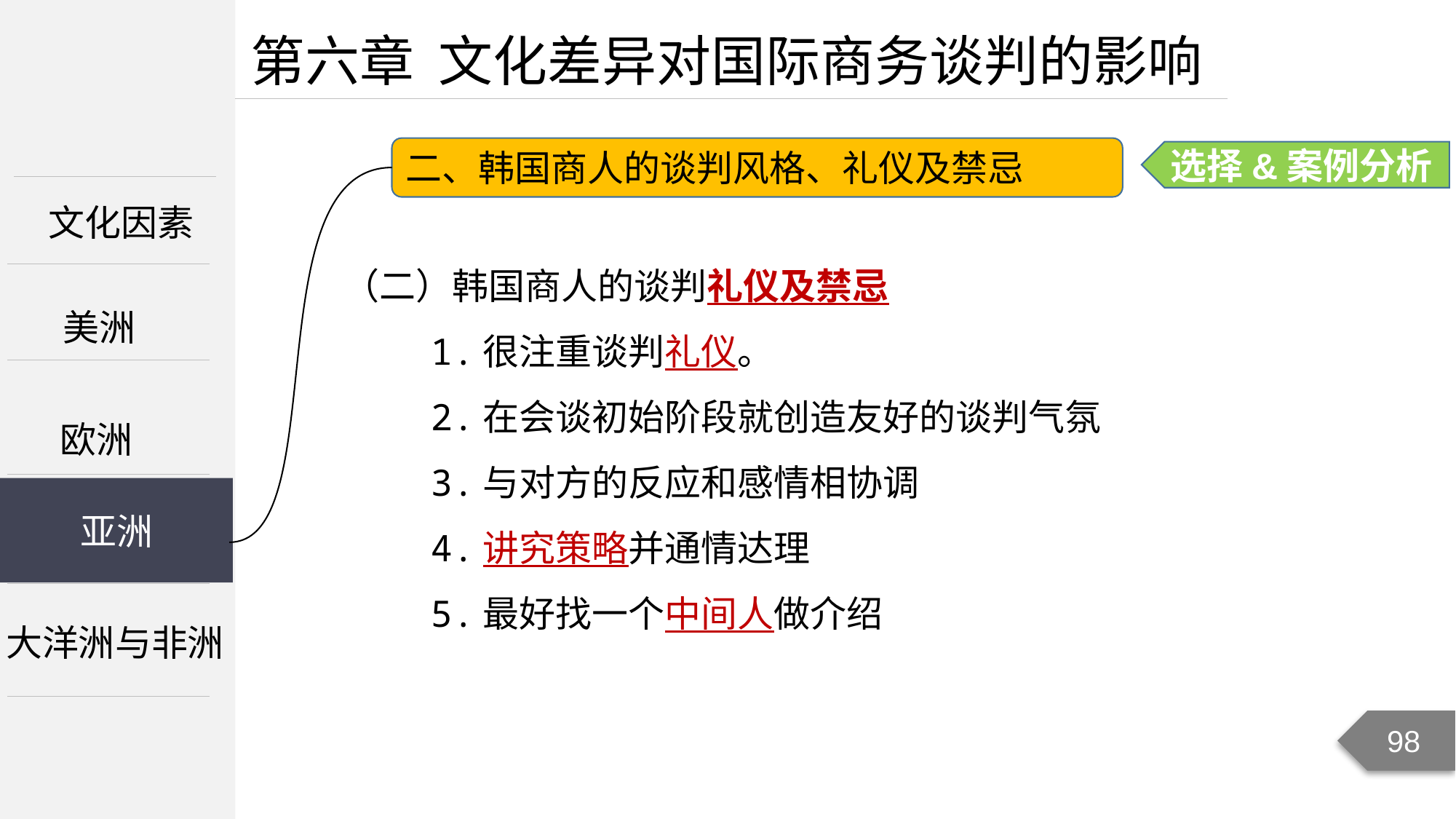

第六章  文化差异对国际商务谈判的影响
二、韩国商人的谈判风格、礼仪及禁忌
选择&案例分析
文化因素
（二）韩国商人的谈判礼仪及禁忌
    1.很注重谈判礼仪。
    2.在会谈初始阶段就创造友好的谈判气氛
    3.与对方的反应和感情相协调
    4.讲究策略并通情达理
    5.最好找一个中间人做介绍
美洲
欧洲
亚洲
亚洲
大洋洲与非洲
98